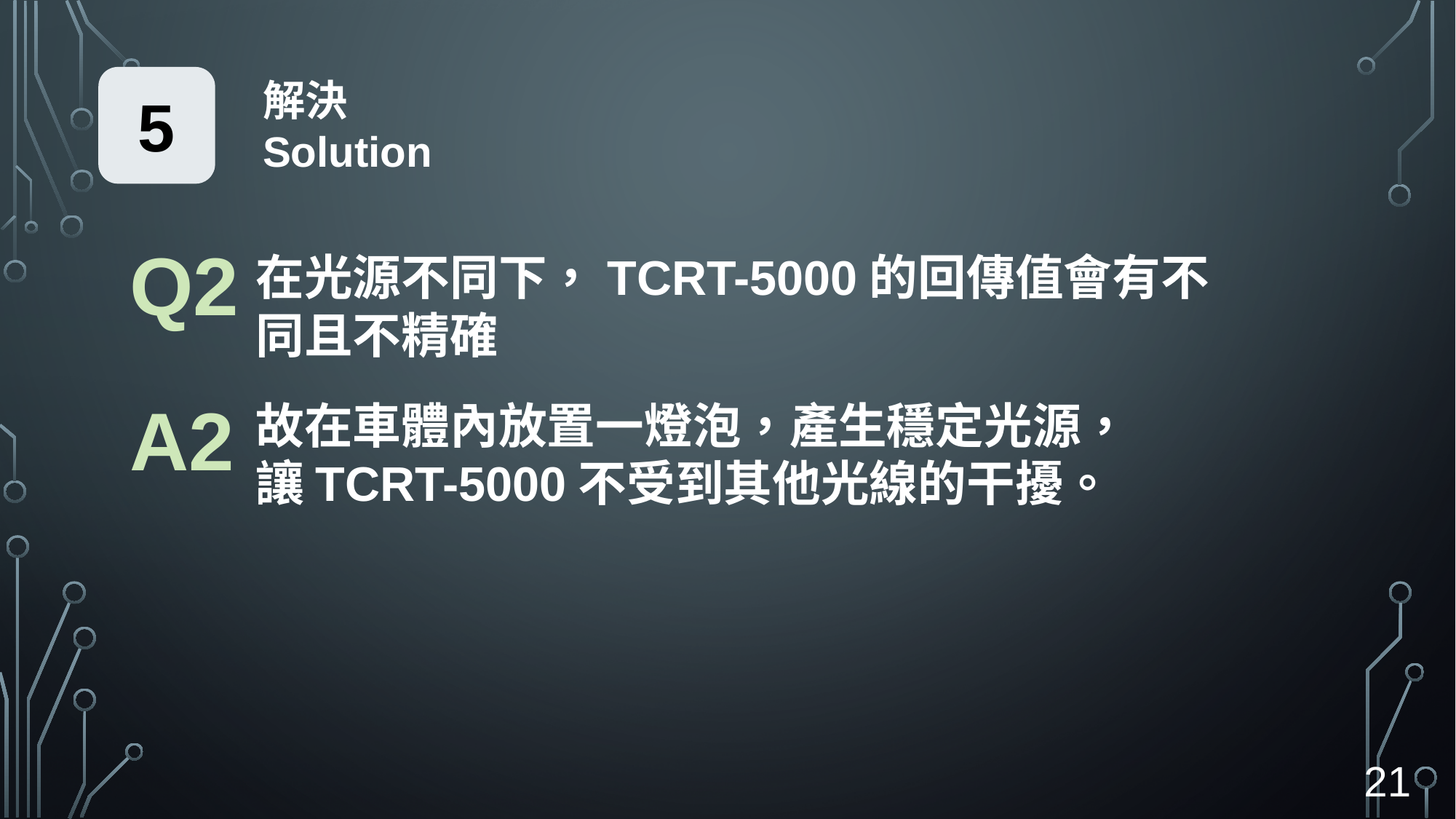

5
解決
Solution
Q2
在光源不同下，TCRT-5000的回傳值會有不同且不精確

A2
故在車體內放置一燈泡，產生穩定光源，
讓TCRT-5000不受到其他光線的干擾。

21